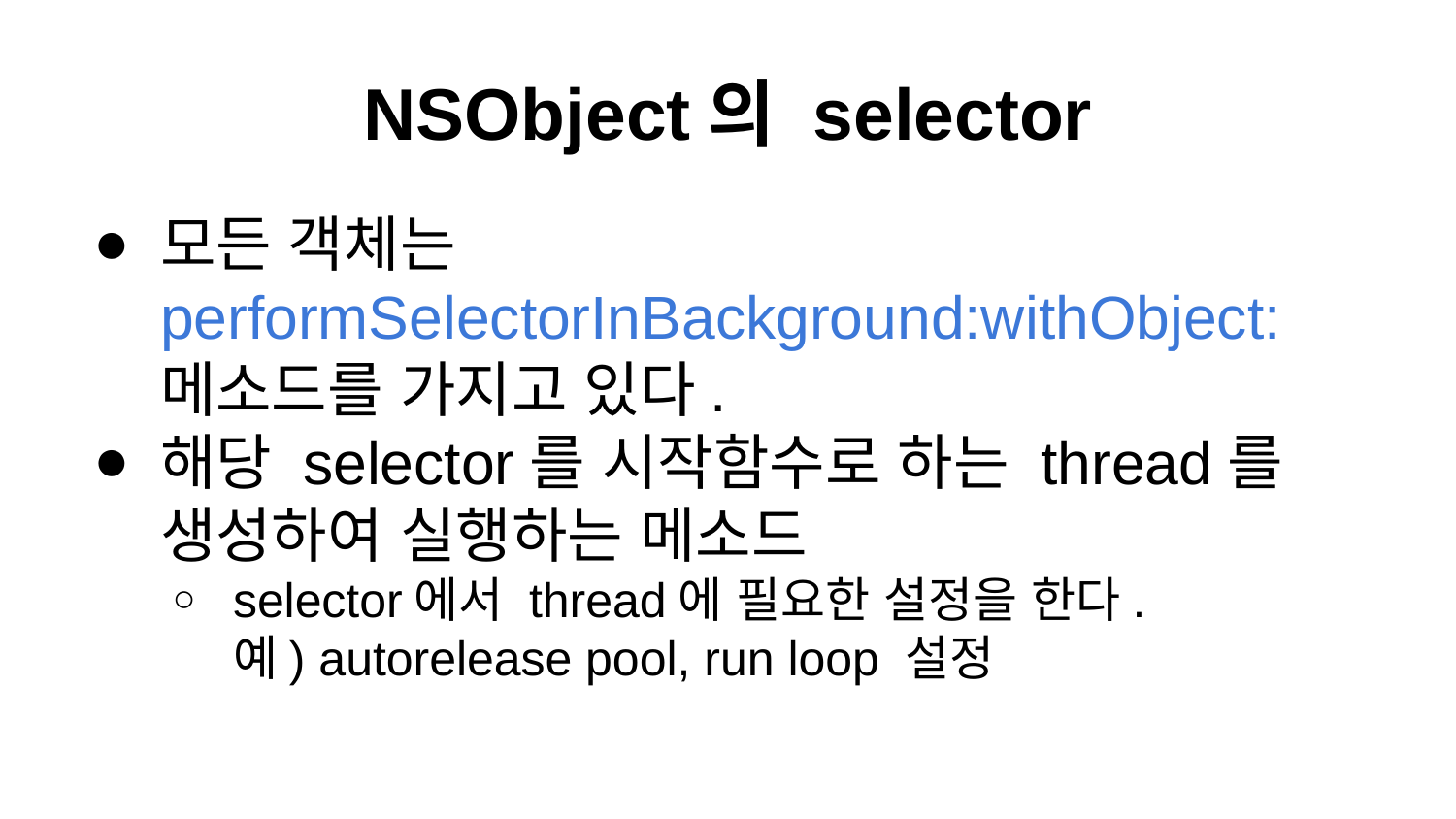

# NSObject의 selector
모든 객체는
performSelectorInBackground:withObject:
메소드를 가지고 있다.
해당 selector를 시작함수로 하는 thread를 생성하여 실행하는 메소드
selector에서 thread에 필요한 설정을 한다.
예) autorelease pool, run loop 설정